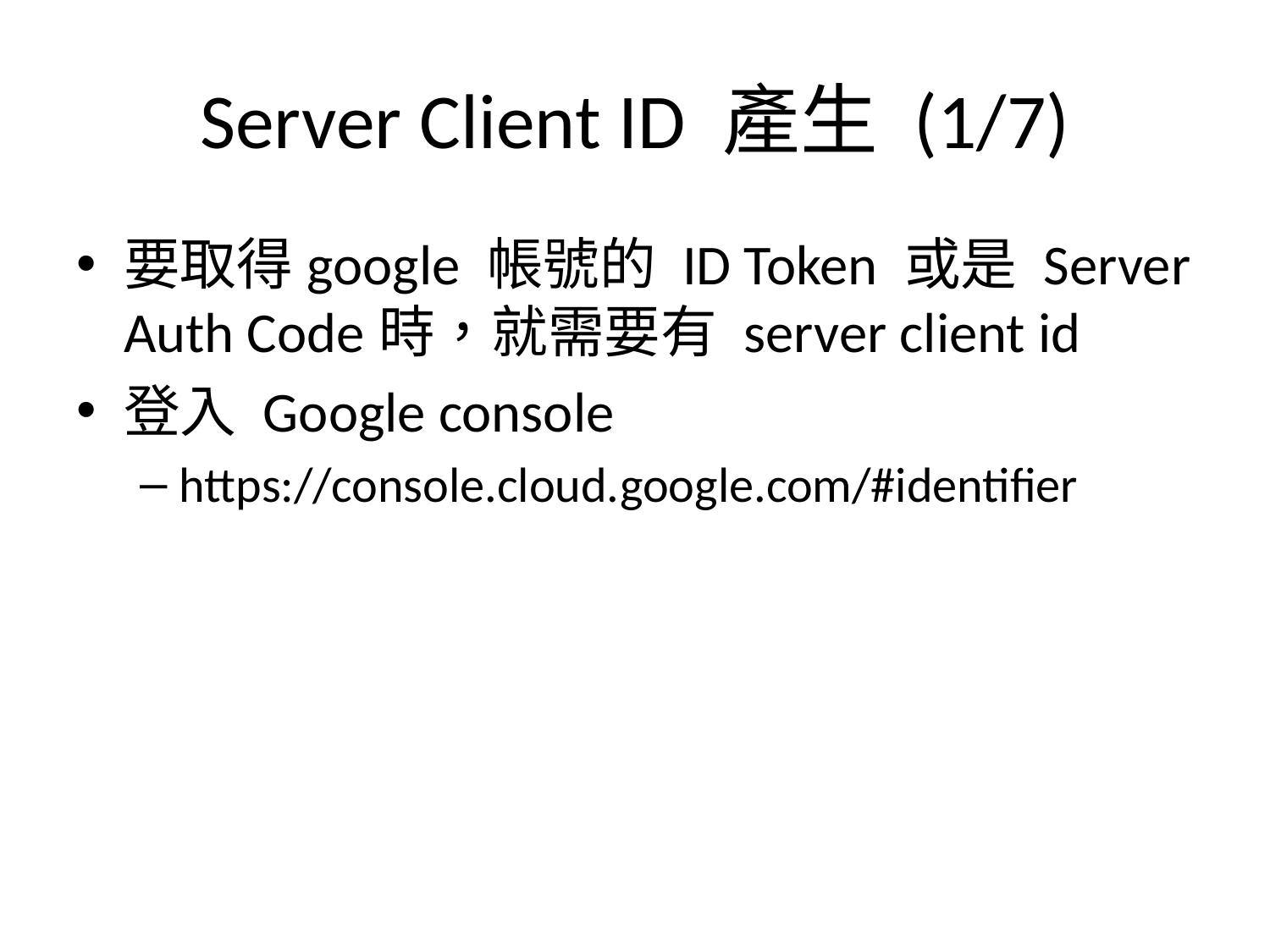

# Server Client ID 產生 (1/7)
要取得google 帳號的 ID Token 或是 Server Auth Code時，就需要有 server client id
登入 Google console
https://console.cloud.google.com/#identifier